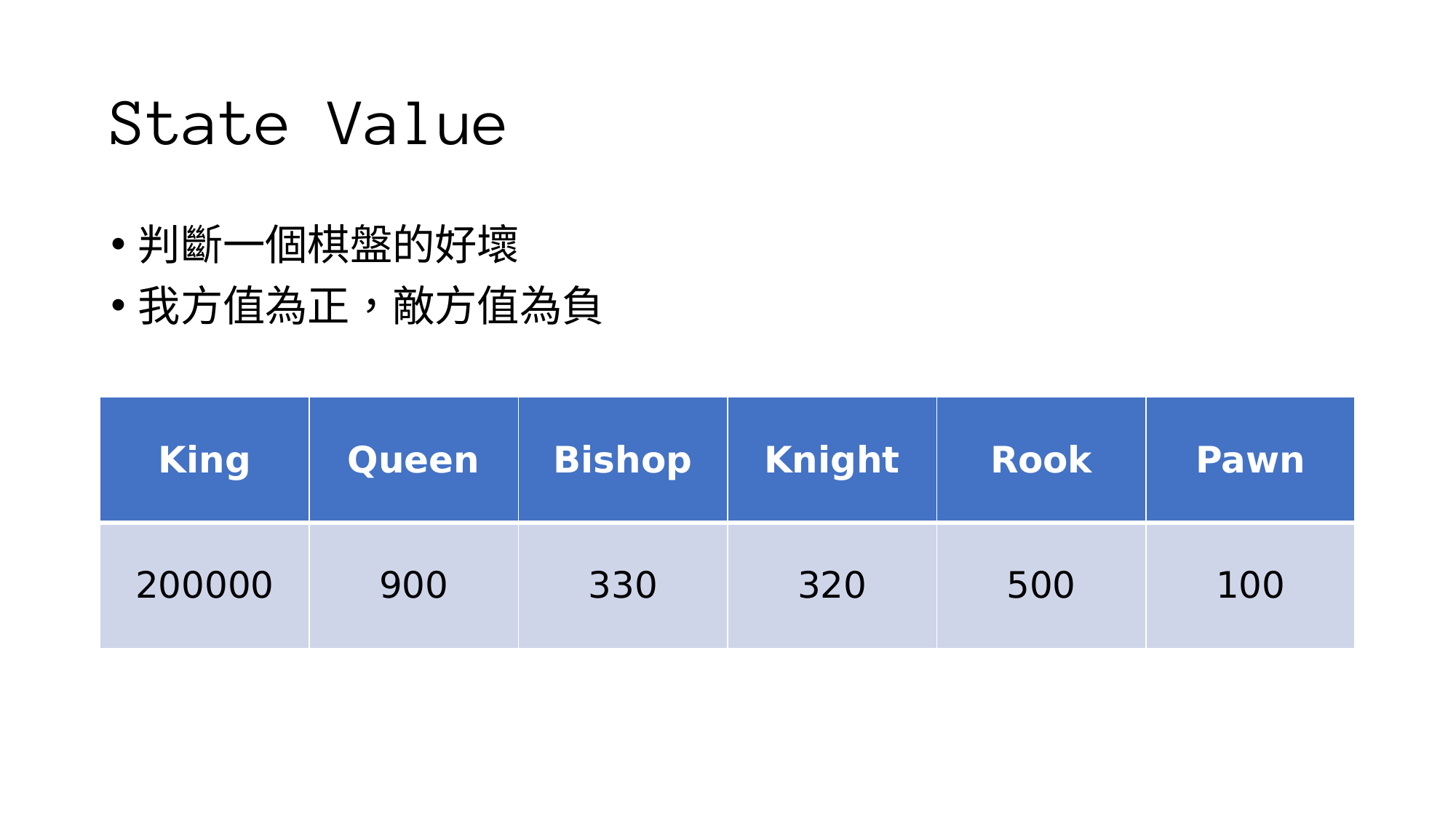

# State Value
判斷一個棋盤的好壞
我方值為正，敵方值為負
| King | Queen | Bishop | Knight | Rook | Pawn |
| --- | --- | --- | --- | --- | --- |
| 200000 | 900 | 330 | 320 | 500 | 100 |